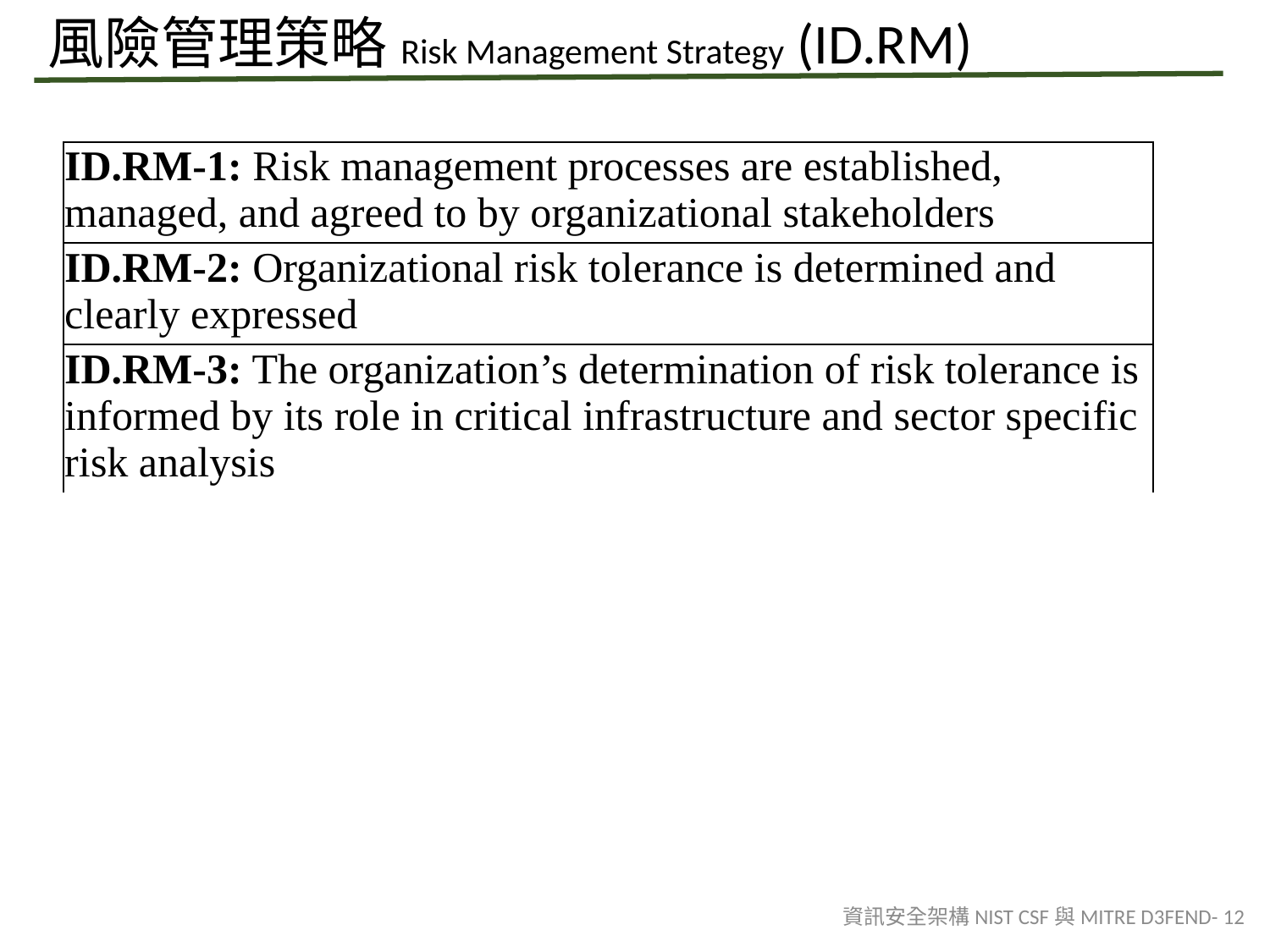

# 風險管理策略Risk Management Strategy (ID.RM)
| ID.RM-1: Risk management processes are established, managed, and agreed to by organizational stakeholders |
| --- |
| ID.RM-2: Organizational risk tolerance is determined and clearly expressed |
| ID.RM-3: The organization’s determination of risk tolerance is informed by its role in critical infrastructure and sector specific risk analysis |
資訊安全架構NIST CSF與MITRE D3FEND- 12